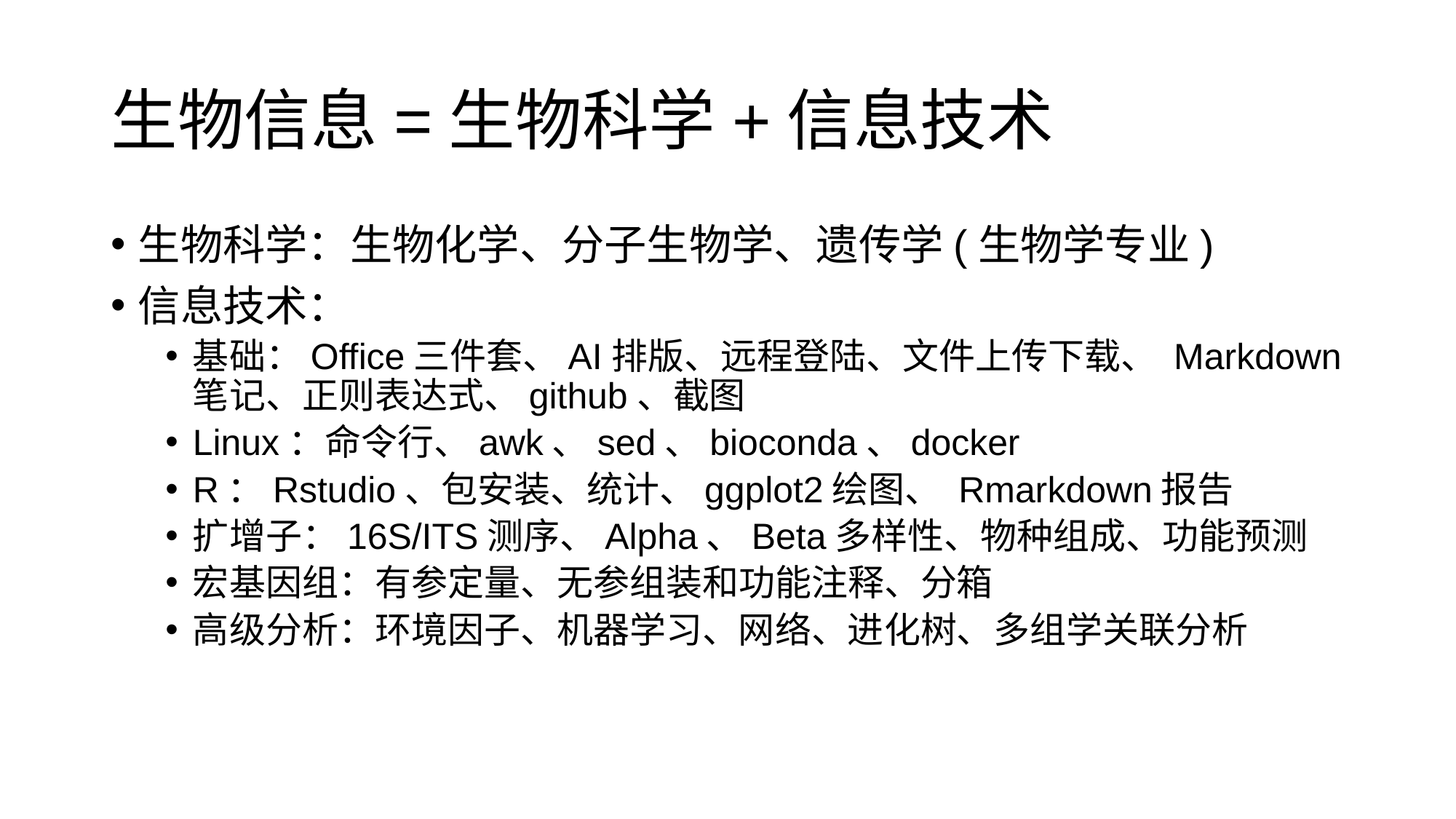

# 生物信息=生物科学+信息技术
生物科学：生物化学、分子生物学、遗传学(生物学专业)
信息技术：
基础：Office三件套、AI排版、远程登陆、文件上传下载、 Markdown笔记、正则表达式、github、截图
Linux：命令行、awk、sed、bioconda、docker
R：Rstudio、包安装、统计、ggplot2绘图、 Rmarkdown报告
扩增子：16S/ITS测序、Alpha、Beta多样性、物种组成、功能预测
宏基因组：有参定量、无参组装和功能注释、分箱
高级分析：环境因子、机器学习、网络、进化树、多组学关联分析